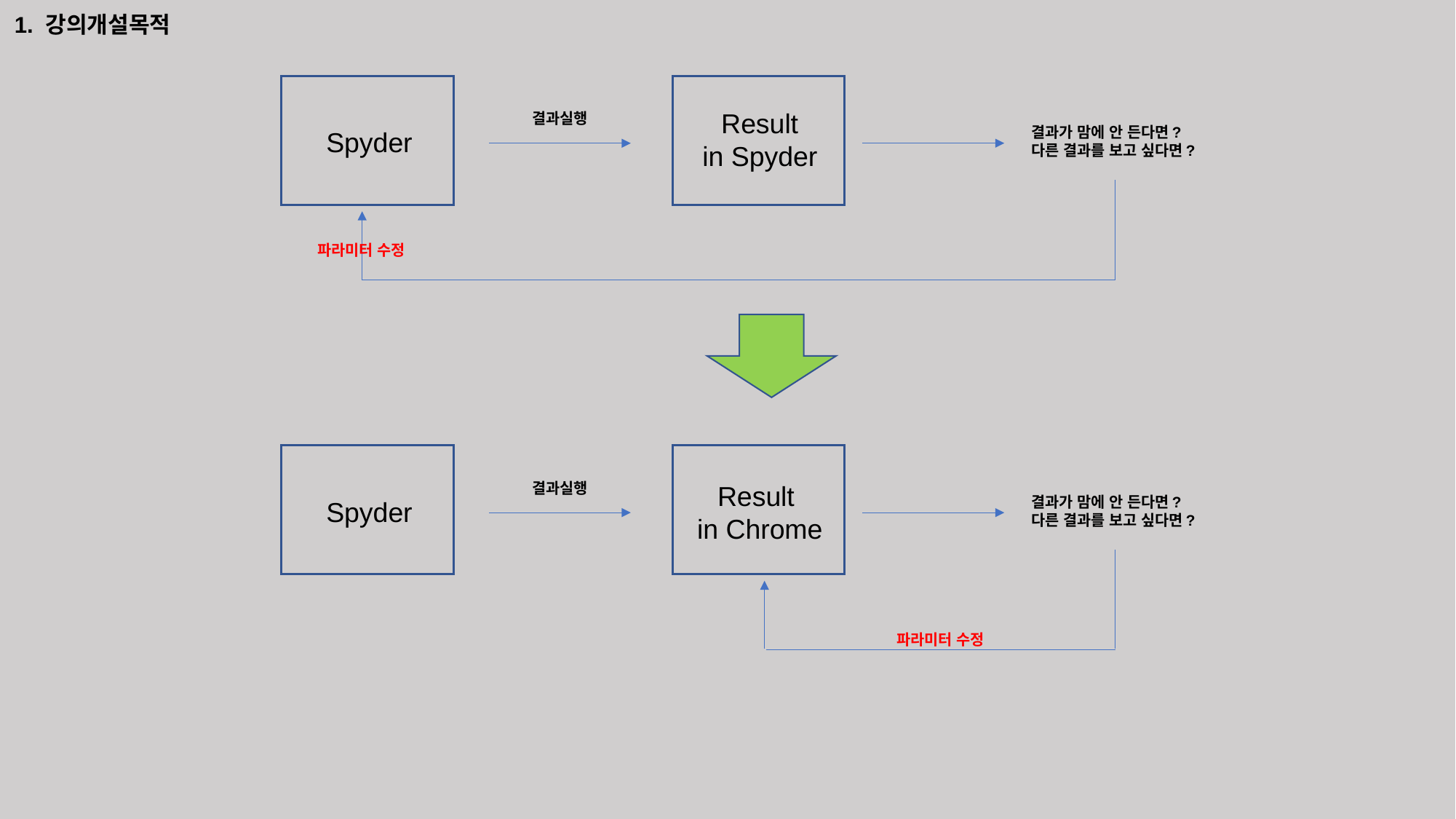

1. 강의개설목적

Result
in Spyder
결과실행
결과가 맘에 안 든다면?
다른 결과를 보고 싶다면?
Spyder

파라미터 수정

결과실행
Result
in Chrome
결과가 맘에 안 든다면?
다른 결과를 보고 싶다면?
Spyder

파라미터 수정